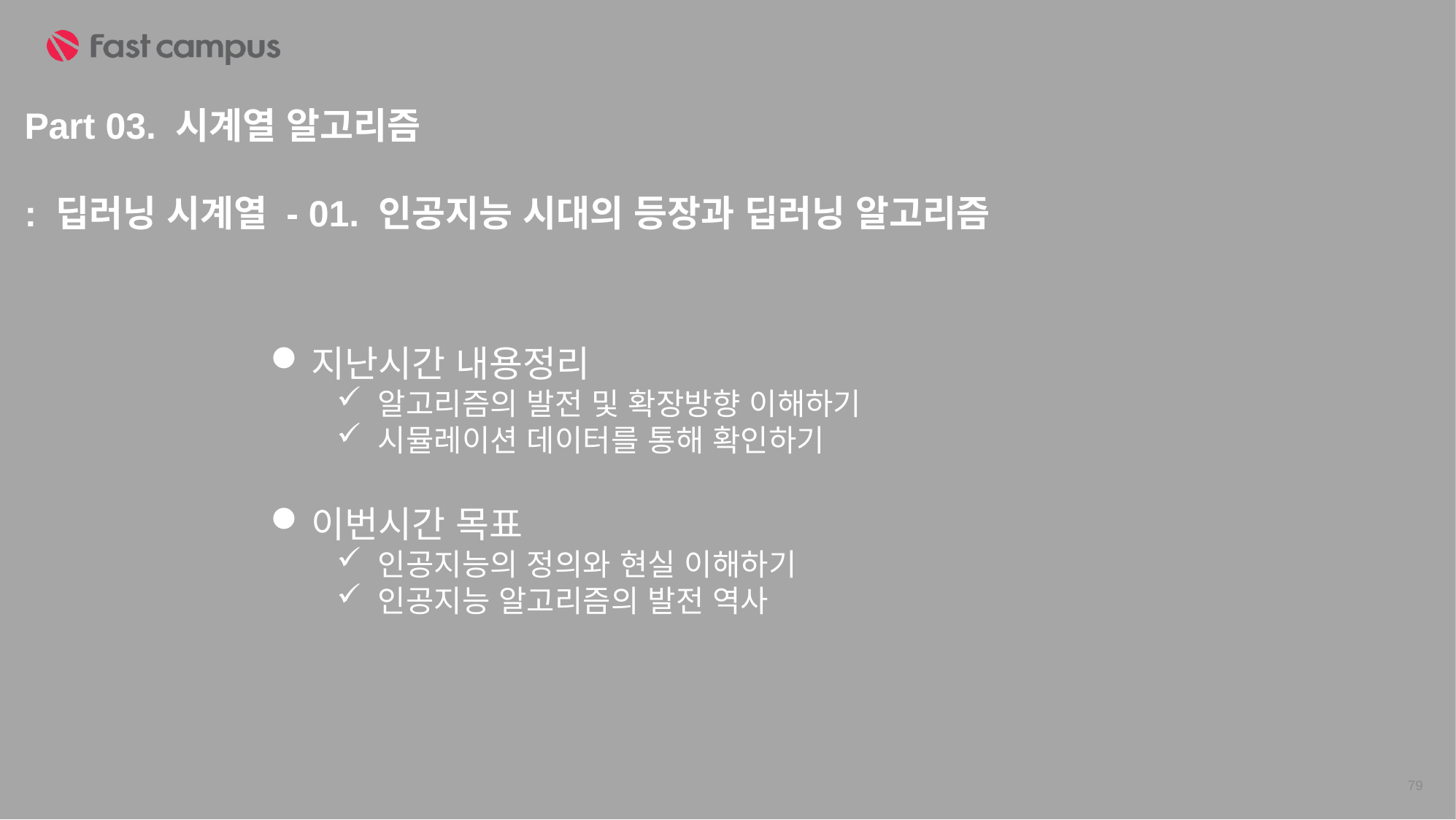

Part 03. 시계열 알고리즘

: 딥러닝 시계열 - 01. 인공지능 시대의 등장과 딥러닝 알고리즘
지난시간 내용정리
알고리즘의 발전 및 확장방향 이해하기
시뮬레이션 데이터를 통해 확인하기

이번시간 목표
인공지능의 정의와 현실 이해하기
인공지능 알고리즘의 발전 역사
79